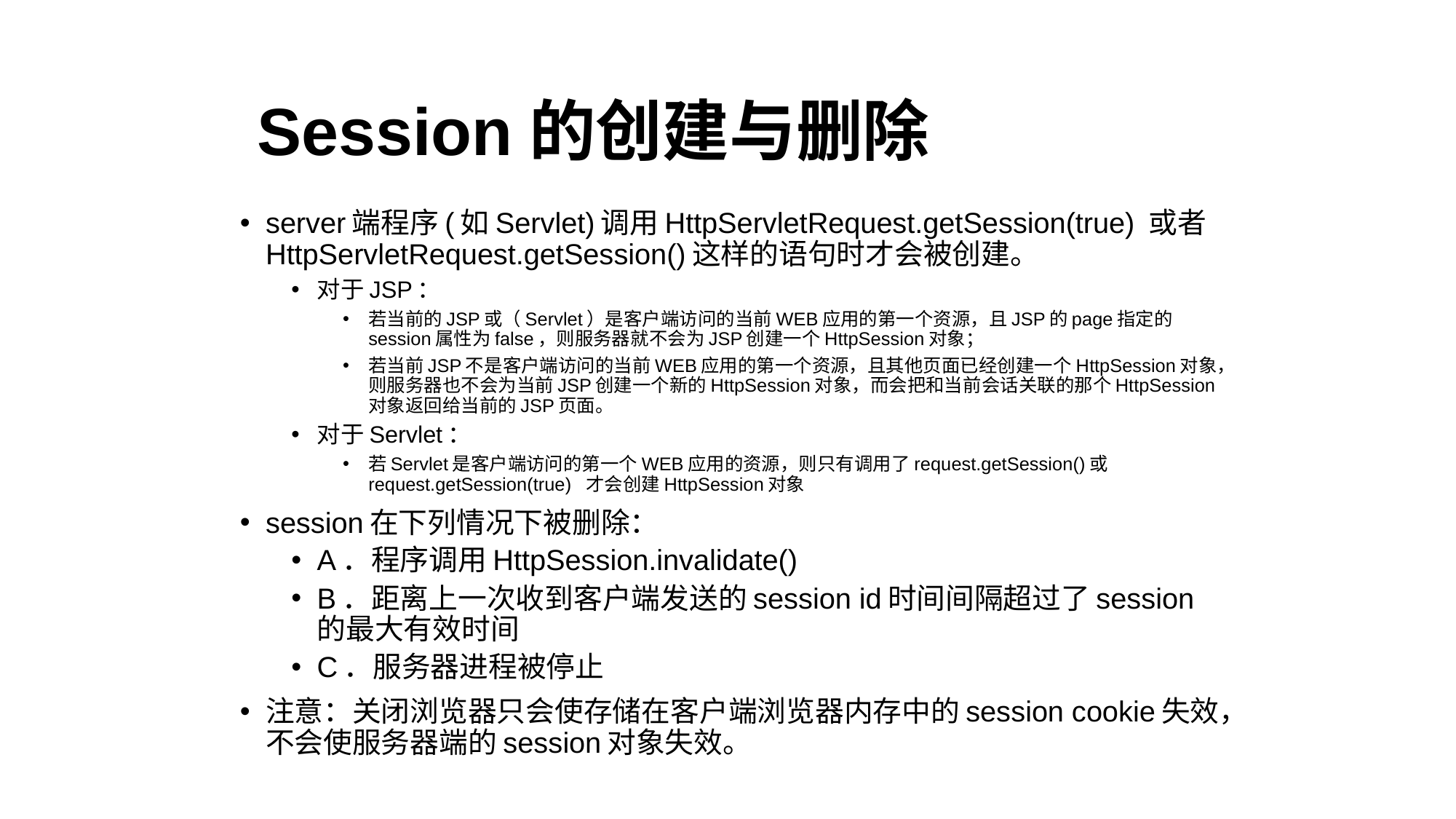

# Session的创建与删除
server端程序(如Servlet)调用HttpServletRequest.getSession(true) 或者 HttpServletRequest.getSession()这样的语句时才会被创建。
对于JSP：
若当前的JSP或（Servlet）是客户端访问的当前WEB应用的第一个资源，且JSP的page指定的session属性为false，则服务器就不会为JSP创建一个HttpSession对象；
若当前JSP不是客户端访问的当前WEB应用的第一个资源，且其他页面已经创建一个HttpSession对象，则服务器也不会为当前JSP创建一个新的HttpSession对象，而会把和当前会话关联的那个HttpSession对象返回给当前的JSP页面。
对于Servlet：
若Servlet是客户端访问的第一个WEB应用的资源，则只有调用了request.getSession()或request.getSession(true)  才会创建HttpSession对象
session在下列情况下被删除：
A．程序调用HttpSession.invalidate()
B．距离上一次收到客户端发送的session id时间间隔超过了session的最大有效时间
C．服务器进程被停止
注意：关闭浏览器只会使存储在客户端浏览器内存中的session cookie失效，不会使服务器端的session对象失效。